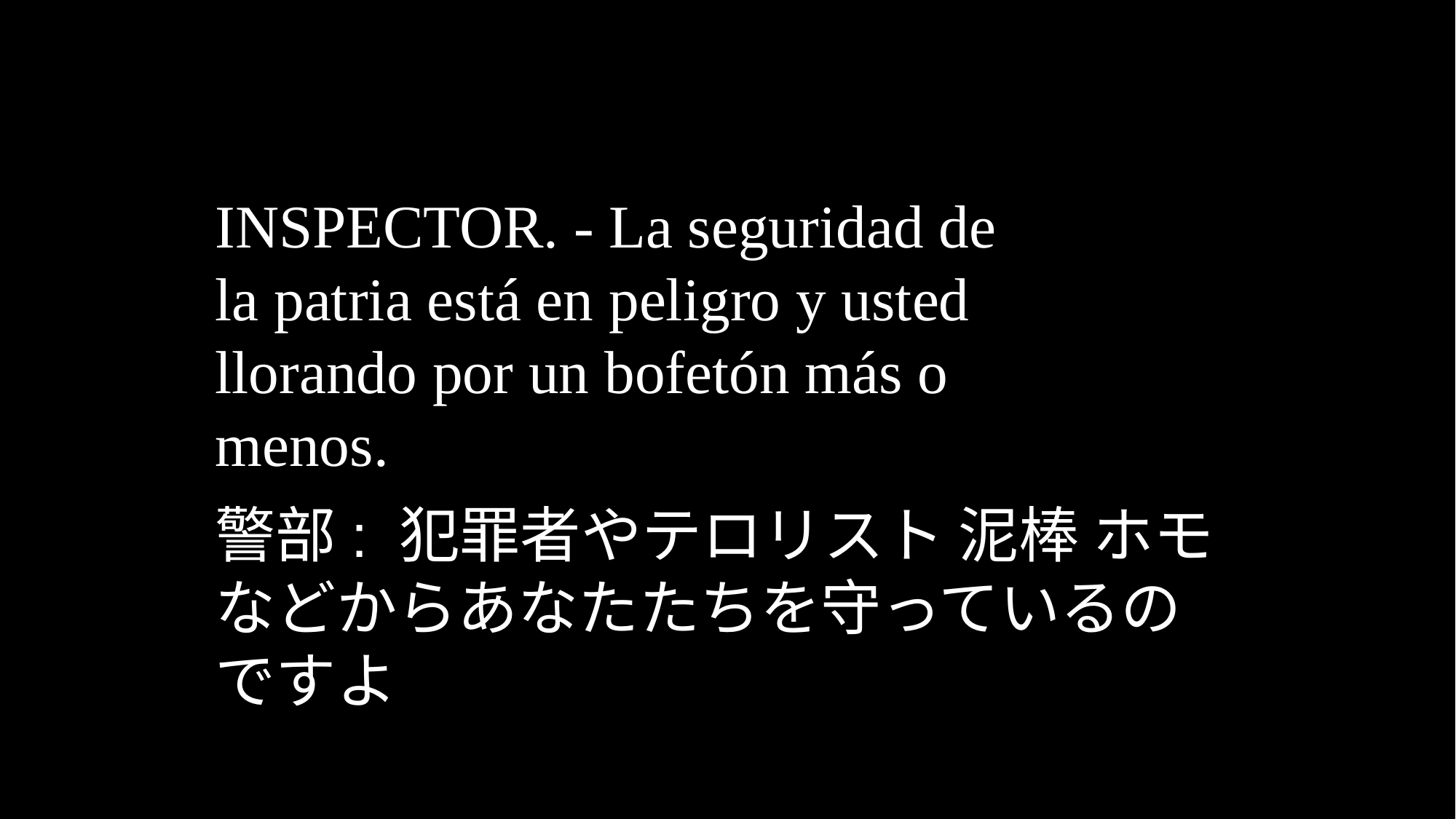

INSPECTOR. - La seguridad de la patria está en peligro y usted llorando por un bofetón más o menos.

警部: 犯罪者やテロリスト 泥棒 ホモ などからあなたたちを守っているのですよ